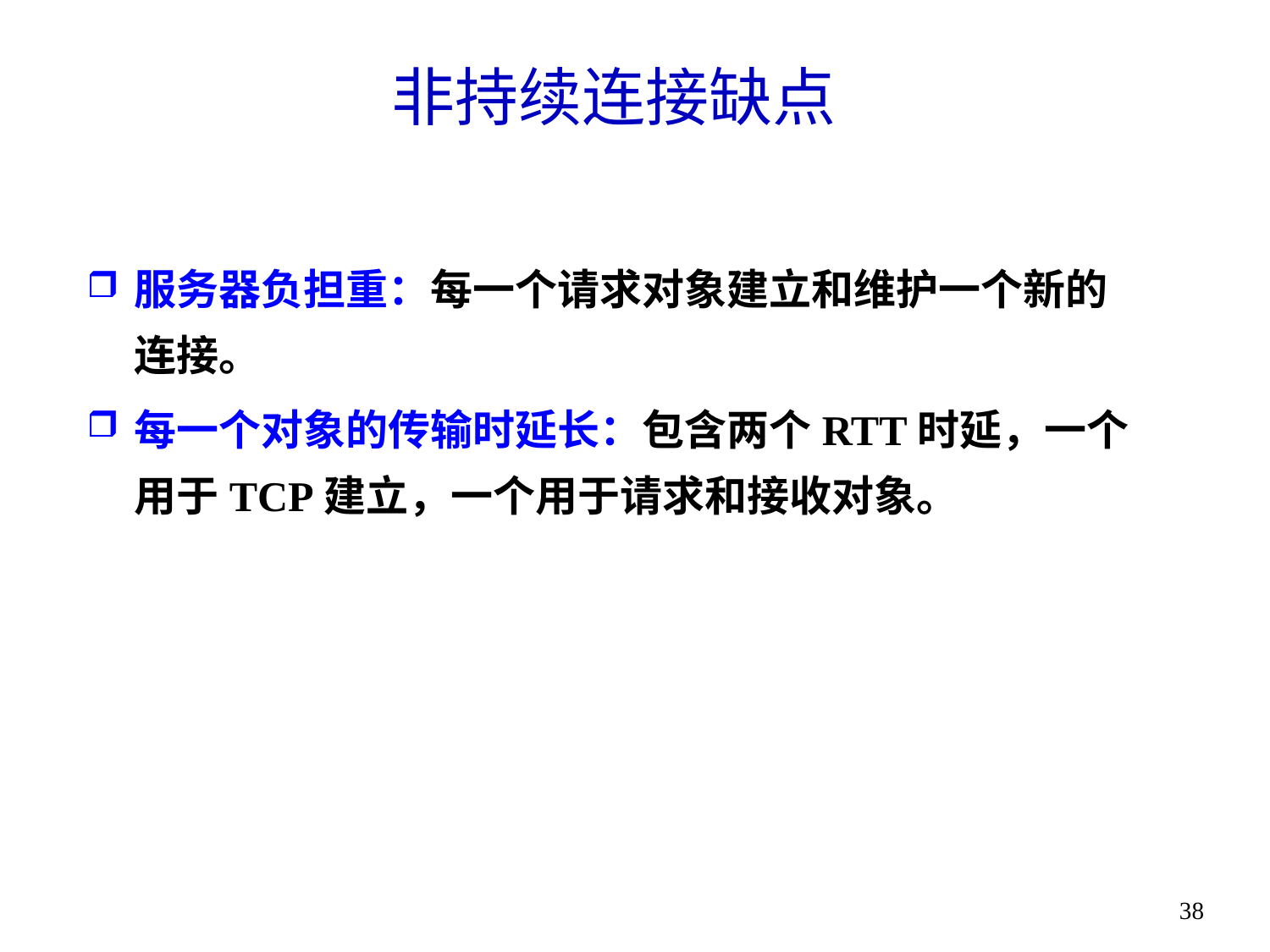

# 非持续连接缺点

服务器负担重：每一个请求对象建立和维护一个新的连接。
每一个对象的传输时延长：包含两个RTT时延，一个用于TCP建立，一个用于请求和接收对象。
38